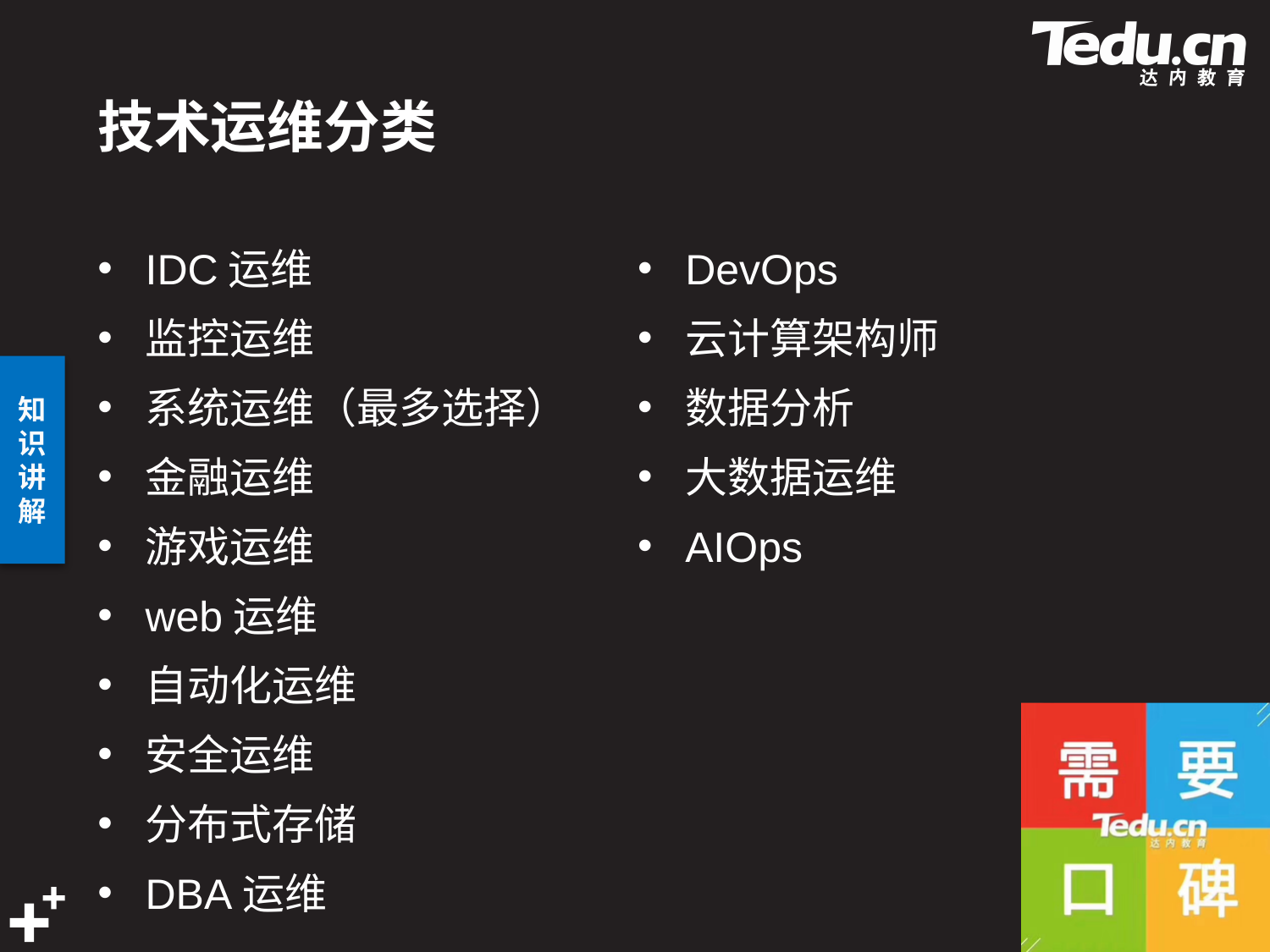

# 技术运维分类
DevOps
云计算架构师
数据分析
大数据运维
AIOps
IDC运维
监控运维
系统运维（最多选择）
金融运维
游戏运维
web运维
自动化运维
安全运维
分布式存储
DBA运维